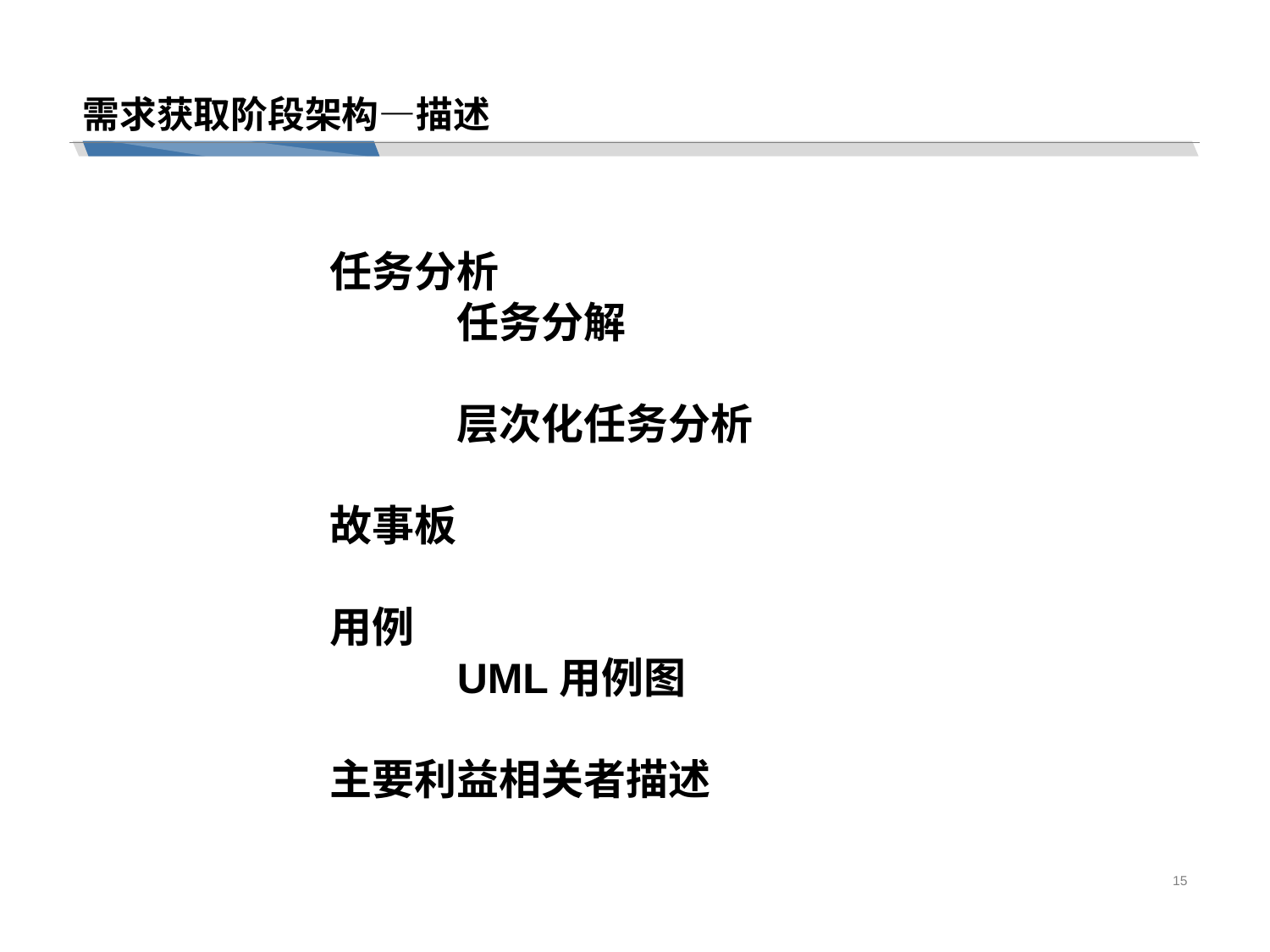

# 需求获取阶段架构—描述
任务分析
	任务分解

	层次化任务分析

故事板

用例
	UML用例图

主要利益相关者描述

15